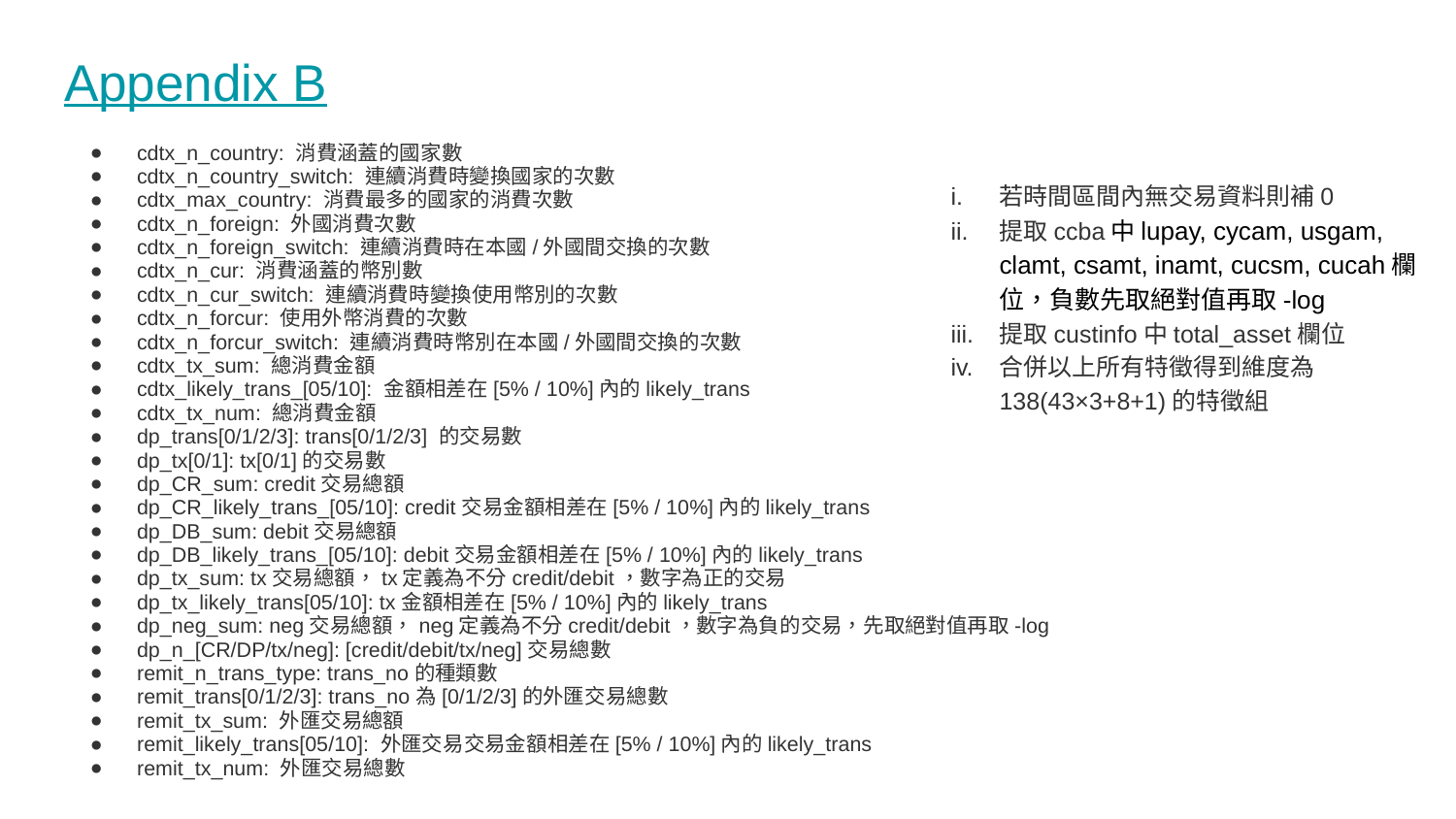

# Appendix B
cdtx_n_country: 消費涵蓋的國家數
cdtx_n_country_switch: 連續消費時變換國家的次數
cdtx_max_country: 消費最多的國家的消費次數
cdtx_n_foreign: 外國消費次數
cdtx_n_foreign_switch: 連續消費時在本國/外國間交換的次數
cdtx_n_cur: 消費涵蓋的幣別數
cdtx_n_cur_switch: 連續消費時變換使用幣別的次數
cdtx_n_forcur: 使用外幣消費的次數
cdtx_n_forcur_switch: 連續消費時幣別在本國/外國間交換的次數
cdtx_tx_sum: 總消費金額
cdtx_likely_trans_[05/10]: 金額相差在[5% / 10%]內的likely_trans
cdtx_tx_num: 總消費金額
dp_trans[0/1/2/3]: trans[0/1/2/3] 的交易數
dp_tx[0/1]: tx[0/1]的交易數
dp_CR_sum: credit交易總額
dp_CR_likely_trans_[05/10]: credit交易金額相差在[5% / 10%]內的likely_trans
dp_DB_sum: debit交易總額
dp_DB_likely_trans_[05/10]: debit交易金額相差在[5% / 10%]內的likely_trans
dp_tx_sum: tx交易總額，tx定義為不分credit/debit，數字為正的交易
dp_tx_likely_trans[05/10]: tx金額相差在[5% / 10%]內的likely_trans
dp_neg_sum: neg交易總額，neg定義為不分credit/debit，數字為負的交易，先取絕對值再取-log
dp_n_[CR/DP/tx/neg]: [credit/debit/tx/neg]交易總數
remit_n_trans_type: trans_no的種類數
remit_trans[0/1/2/3]: trans_no為[0/1/2/3]的外匯交易總數
remit_tx_sum: 外匯交易總額
remit_likely_trans[05/10]: 外匯交易交易金額相差在[5% / 10%]內的likely_trans
remit_tx_num: 外匯交易總數
若時間區間內無交易資料則補0
提取ccba中lupay, cycam, usgam, clamt, csamt, inamt, cucsm, cucah欄位，負數先取絕對值再取-log
提取custinfo中total_asset欄位
合併以上所有特徵得到維度為138(43×3+8+1)的特徵組